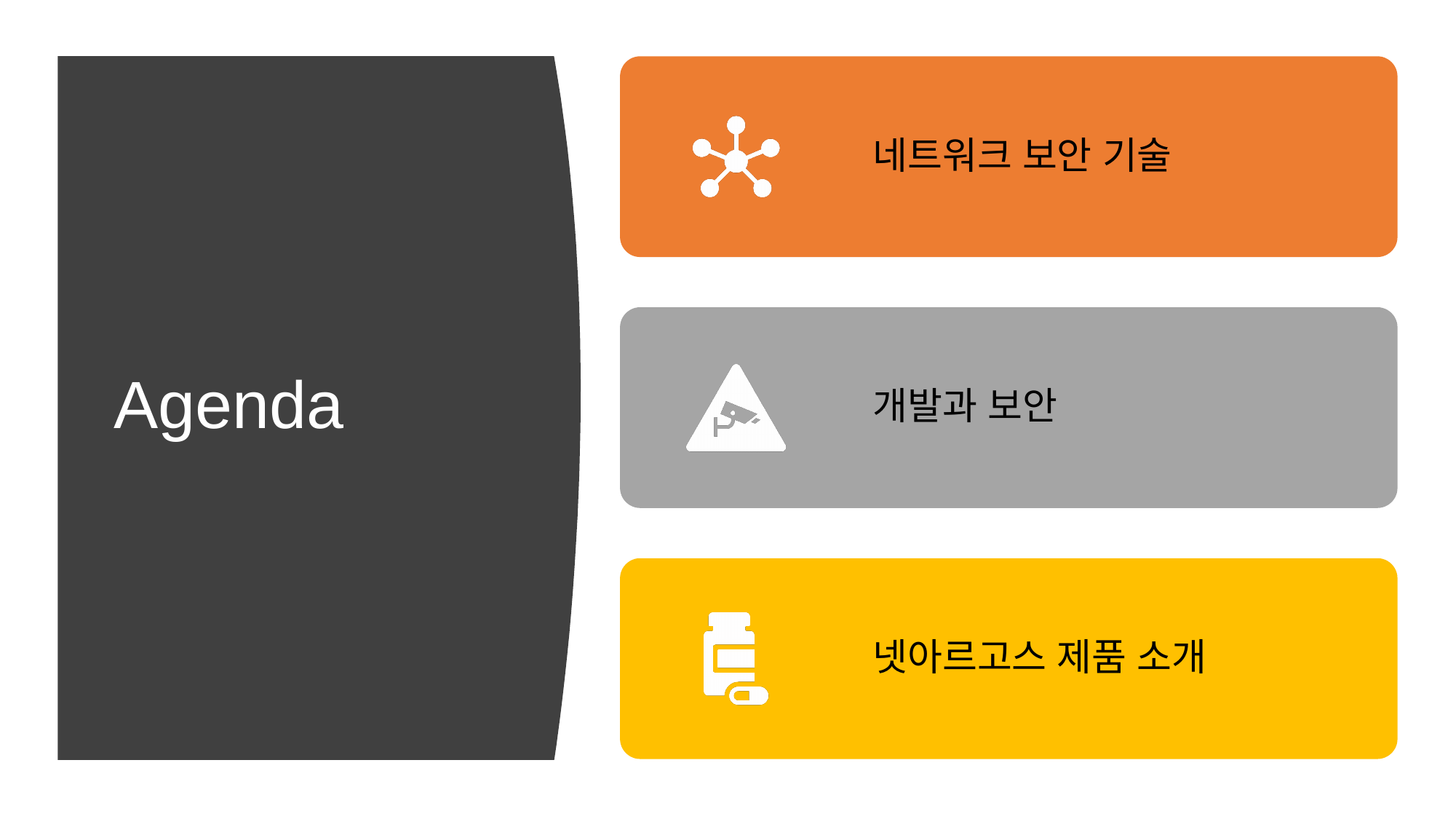

네트워크 보안 기술
개발과 보안
넷아르고스 제품 소개

# Agenda